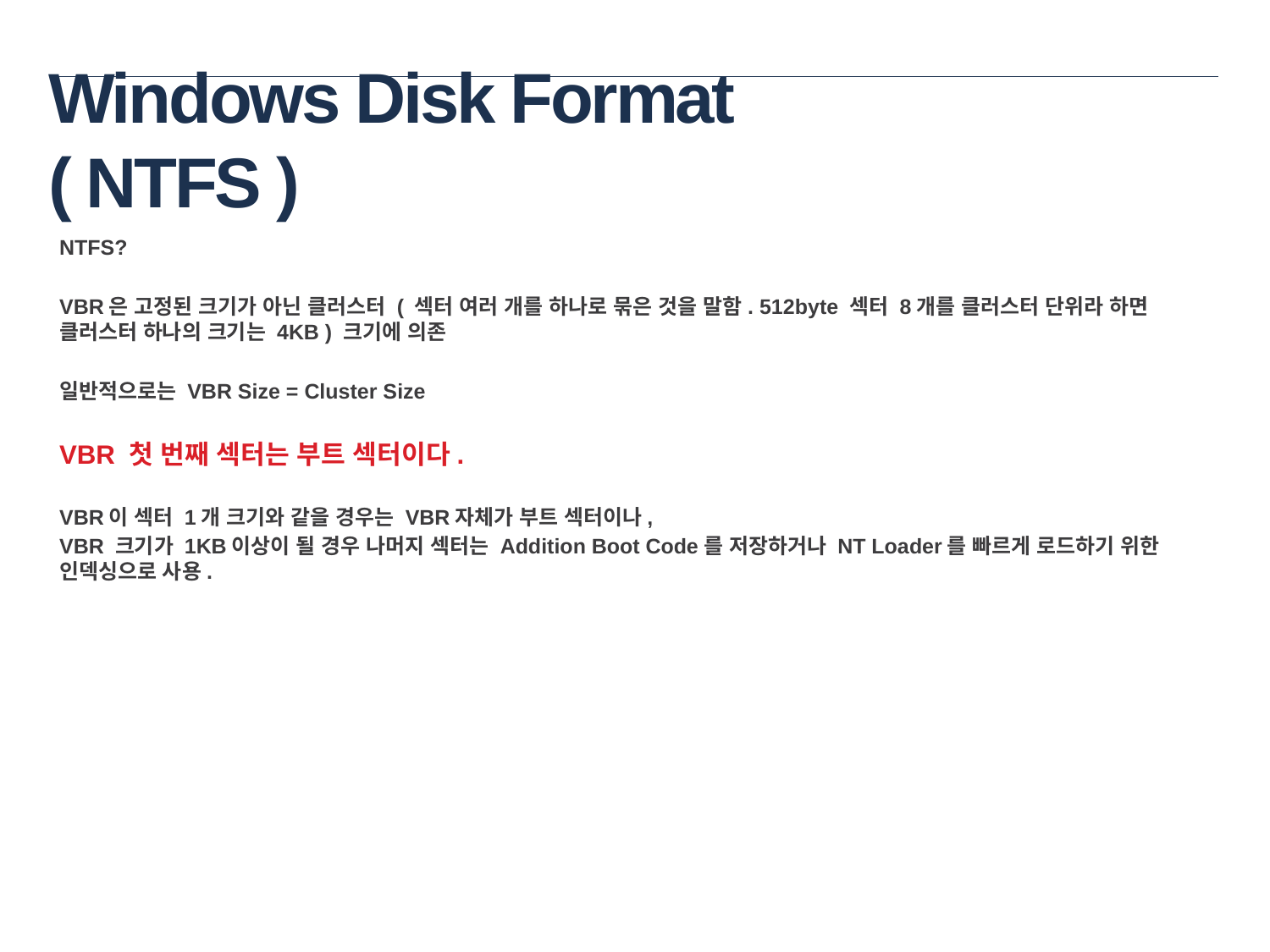

# Windows Disk Format ( NTFS )
NTFS?

VBR은 고정된 크기가 아닌 클러스터 ( 섹터 여러 개를 하나로 묶은 것을 말함. 512byte 섹터 8개를 클러스터 단위라 하면 클러스터 하나의 크기는 4KB ) 크기에 의존

일반적으로는 VBR Size = Cluster Size

VBR 첫 번째 섹터는 부트 섹터이다.

VBR이 섹터 1개 크기와 같을 경우는 VBR자체가 부트 섹터이나,
VBR 크기가 1KB이상이 될 경우 나머지 섹터는 Addition Boot Code를 저장하거나 NT Loader를 빠르게 로드하기 위한 인덱싱으로 사용.